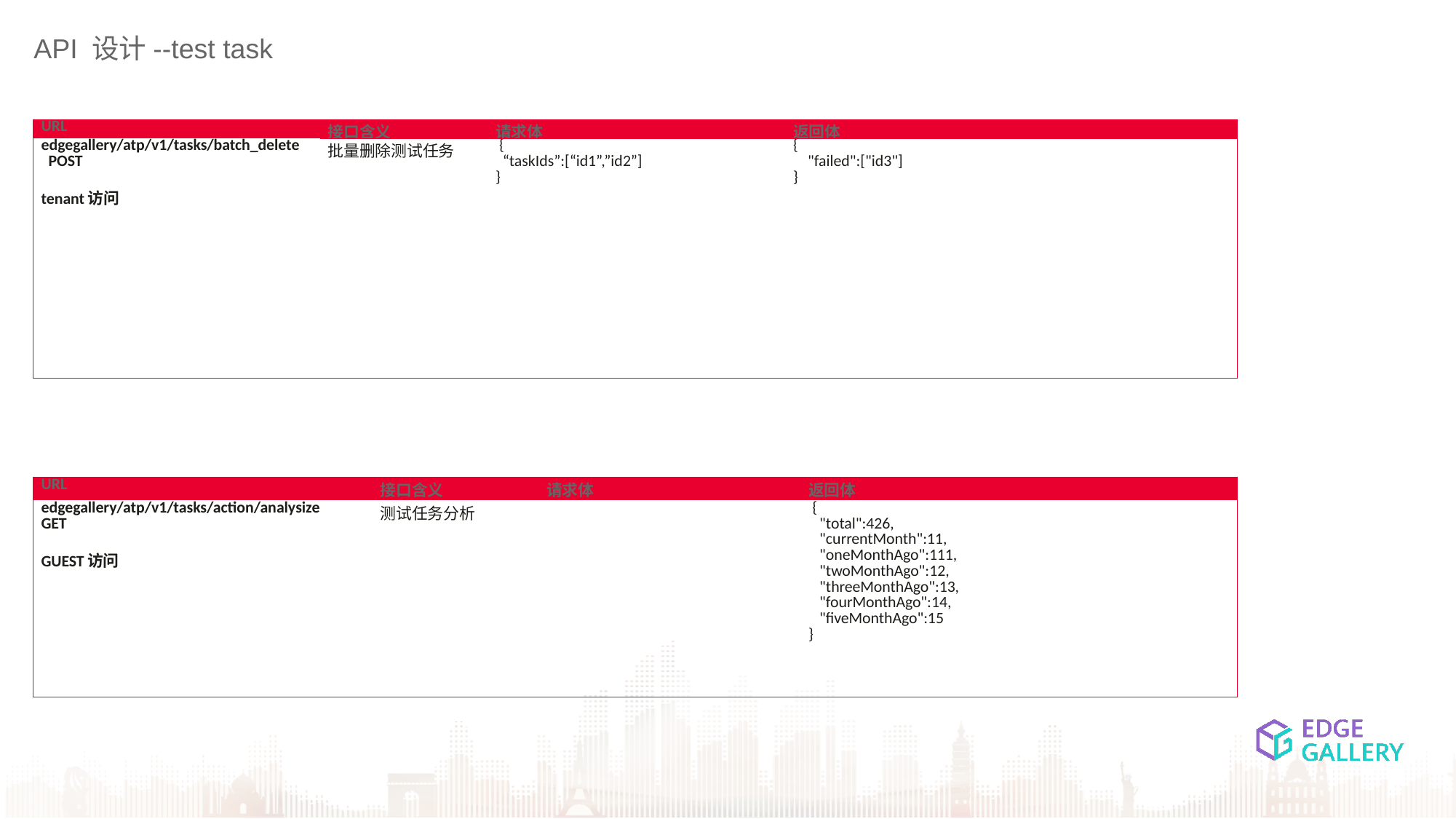

API 设计--test task

| URL | 接口含义 | 请求体 | 返回体 |
| --- | --- | --- | --- |
| edgegallery/atp/v1/tasks/batch\_delete POST tenant访问 | 批量删除测试任务 | { “taskIds”:[“id1”,”id2”] } | { "failed":["id3"] } |
| URL | 接口含义 | 请求体 | 返回体 |
| --- | --- | --- | --- |
| edgegallery/atp/v1/tasks/action/analysize GET GUEST访问 | 测试任务分析 |  | { "total":426, "currentMonth":11, "oneMonthAgo":111, "twoMonthAgo":12, "threeMonthAgo":13, "fourMonthAgo":14, "fiveMonthAgo":15 } |